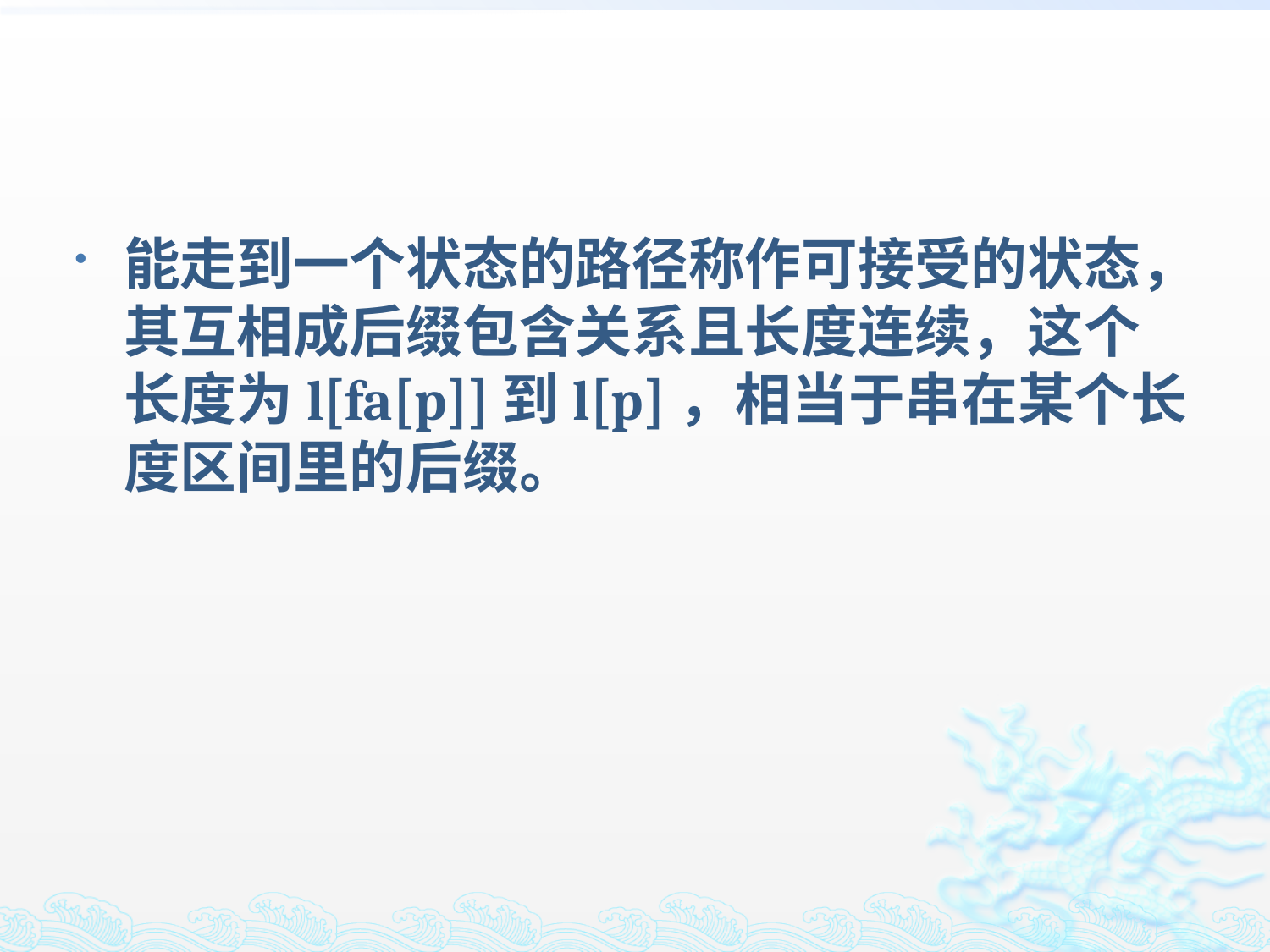

#
能走到一个状态的路径称作可接受的状态，其互相成后缀包含关系且长度连续，这个长度为l[fa[p]]到l[p]，相当于串在某个长度区间里的后缀。